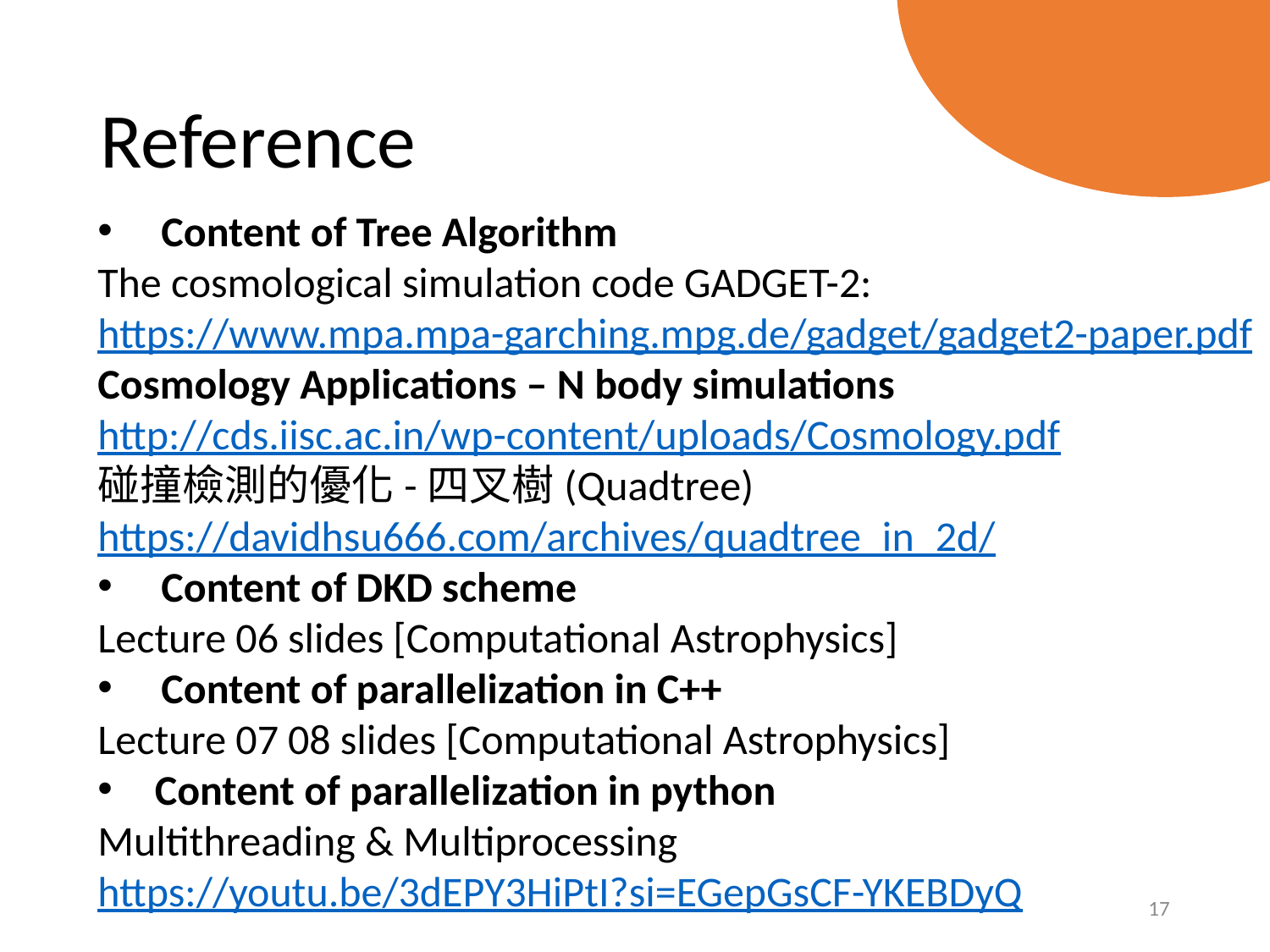

# Reference
Content of Tree Algorithm
The cosmological simulation code GADGET-2:
https://www.mpa.mpa-garching.mpg.de/gadget/gadget2-paper.pdf
Cosmology Applications – N body simulations
http://cds.iisc.ac.in/wp-content/uploads/Cosmology.pdf
碰撞檢測的優化-四叉樹(Quadtree)
https://davidhsu666.com/archives/quadtree_in_2d/
Content of DKD scheme
Lecture 06 slides [Computational Astrophysics]
Content of parallelization in C++
Lecture 07 08 slides [Computational Astrophysics]
 Content of parallelization in python
Multithreading & Multiprocessing https://youtu.be/3dEPY3HiPtI?si=EGepGsCF-YKEBDyQ

17